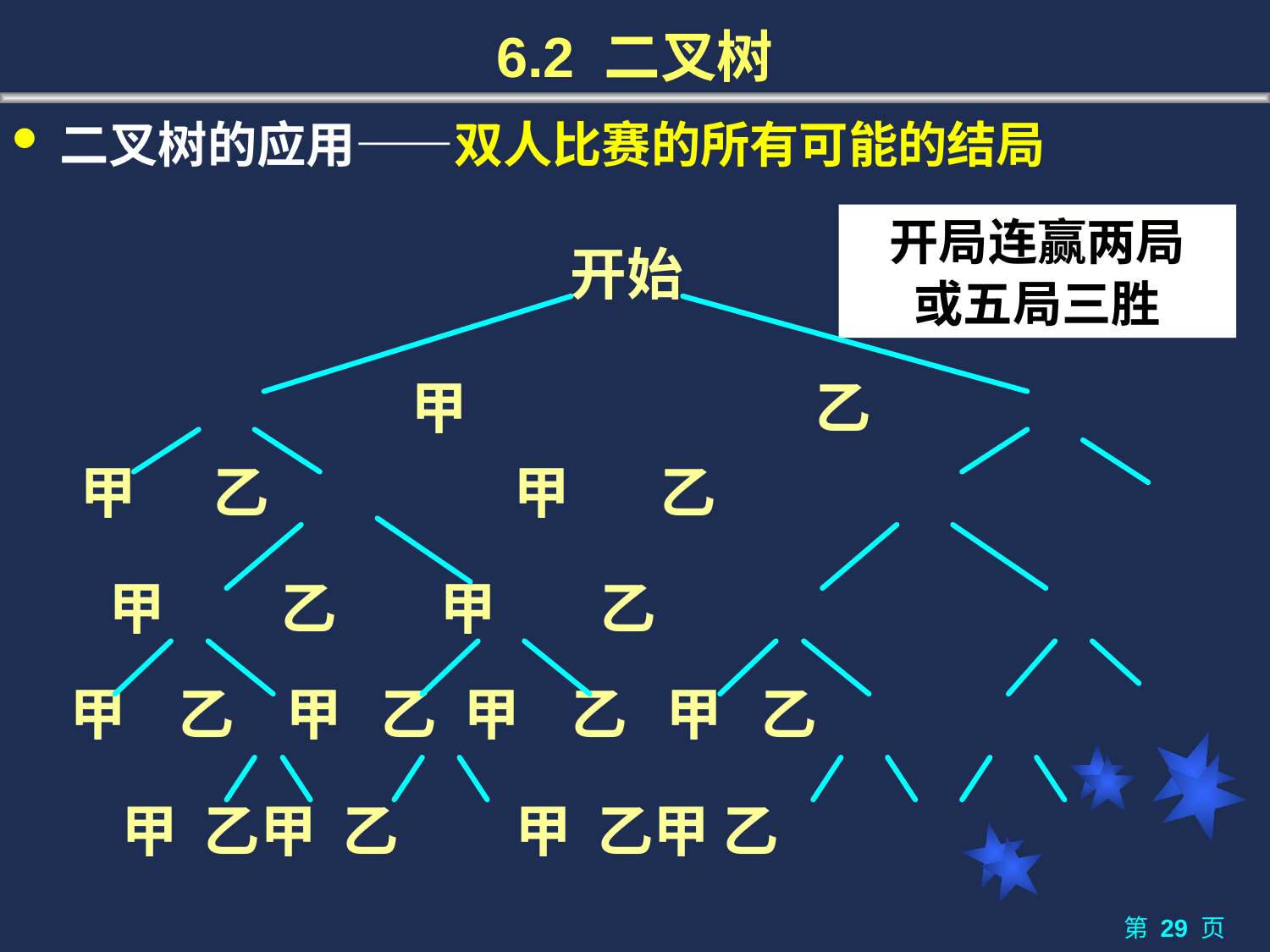

# 6.2 二叉树
二叉树的应用——双人比赛的所有可能的结局

开局连赢两局
或五局三胜
开始

甲                           乙

 甲      乙                   甲       乙

    甲         乙        甲        乙

 甲    乙    甲   乙  甲    乙   甲   乙

     甲  乙甲  乙         甲  乙甲 乙
第 29 页